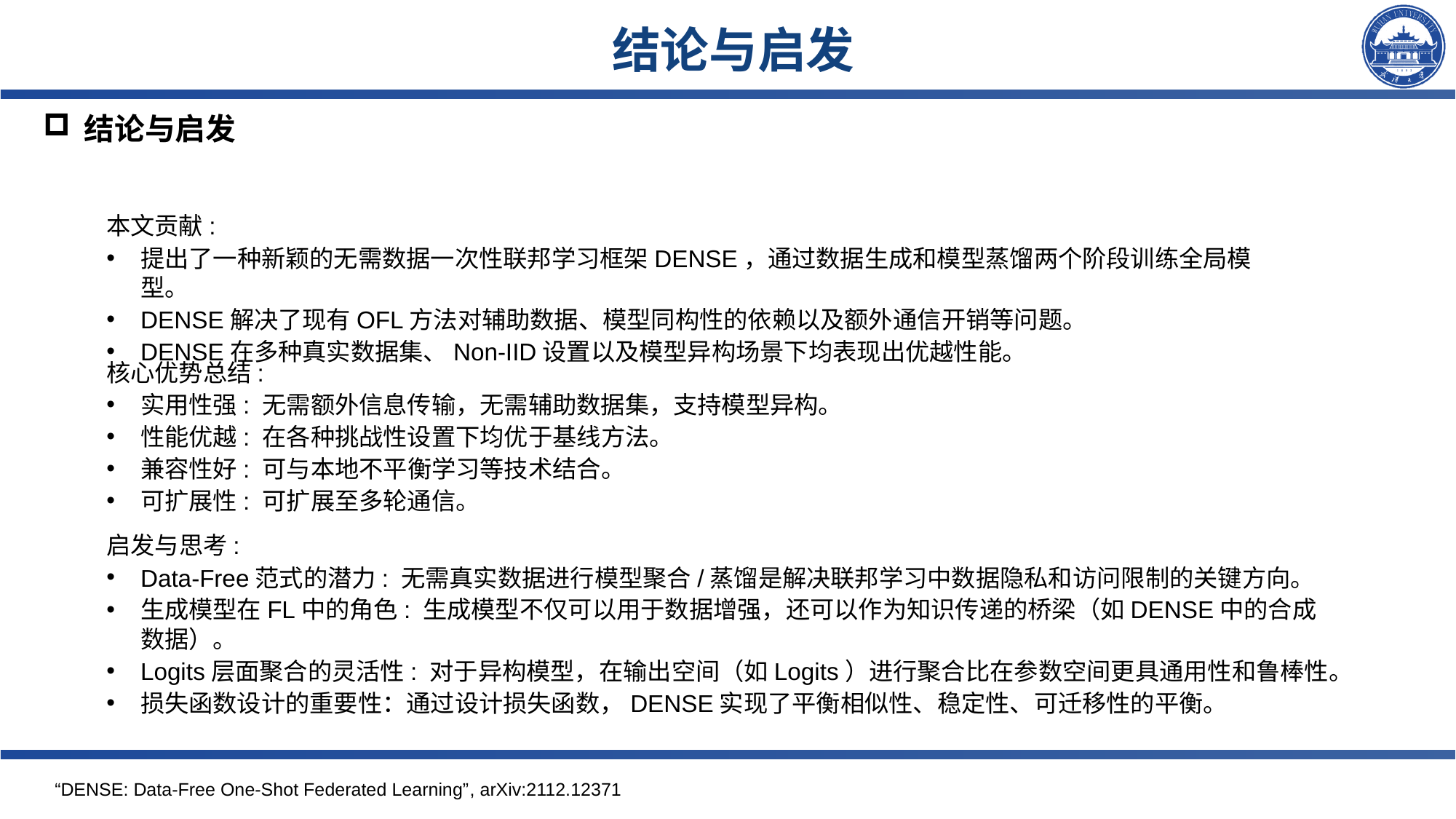

结论与启发
结论与启发
本文贡献:
提出了一种新颖的无需数据一次性联邦学习框架DENSE，通过数据生成和模型蒸馏两个阶段训练全局模型。
DENSE解决了现有OFL方法对辅助数据、模型同构性的依赖以及额外通信开销等问题。
DENSE在多种真实数据集、Non-IID设置以及模型异构场景下均表现出优越性能。
核心优势总结:
实用性强: 无需额外信息传输，无需辅助数据集，支持模型异构。
性能优越: 在各种挑战性设置下均优于基线方法。
兼容性好: 可与本地不平衡学习等技术结合。
可扩展性: 可扩展至多轮通信。
启发与思考:
Data-Free范式的潜力: 无需真实数据进行模型聚合/蒸馏是解决联邦学习中数据隐私和访问限制的关键方向。
生成模型在FL中的角色: 生成模型不仅可以用于数据增强，还可以作为知识传递的桥梁（如DENSE中的合成数据）。
Logits层面聚合的灵活性: 对于异构模型，在输出空间（如Logits）进行聚合比在参数空间更具通用性和鲁棒性。
损失函数设计的重要性：通过设计损失函数，DENSE实现了平衡相似性、稳定性、可迁移性的平衡。
12
“DENSE: Data-Free One-Shot Federated Learning”, arXiv:2112.12371